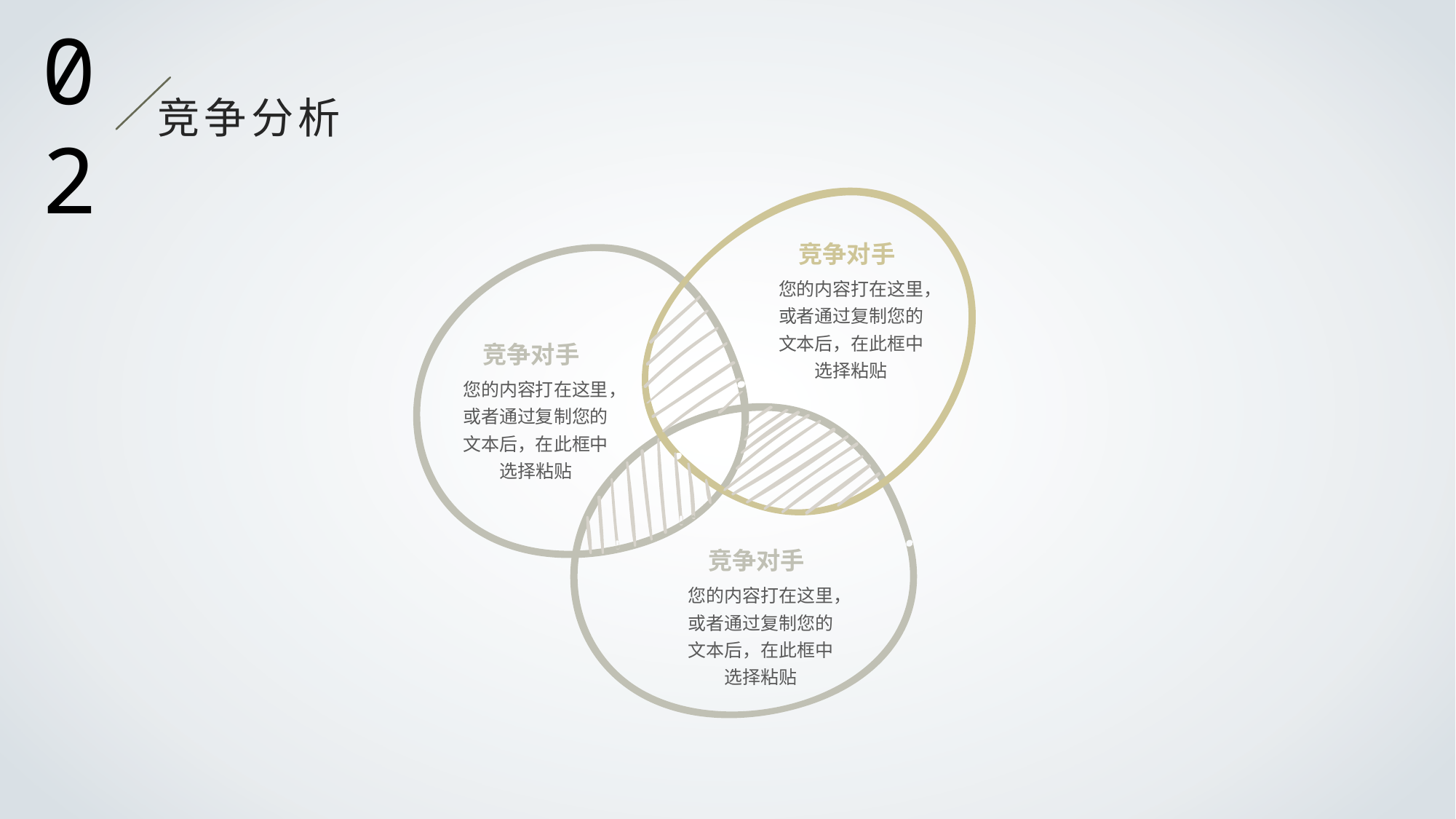

02
竞争分析

竞争对手
您的内容打在这里，或者通过复制您的文本后，在此框中选择粘贴
竞争对手
您的内容打在这里，或者通过复制您的文本后，在此框中选择粘贴
竞争对手
您的内容打在这里，或者通过复制您的文本后，在此框中选择粘贴